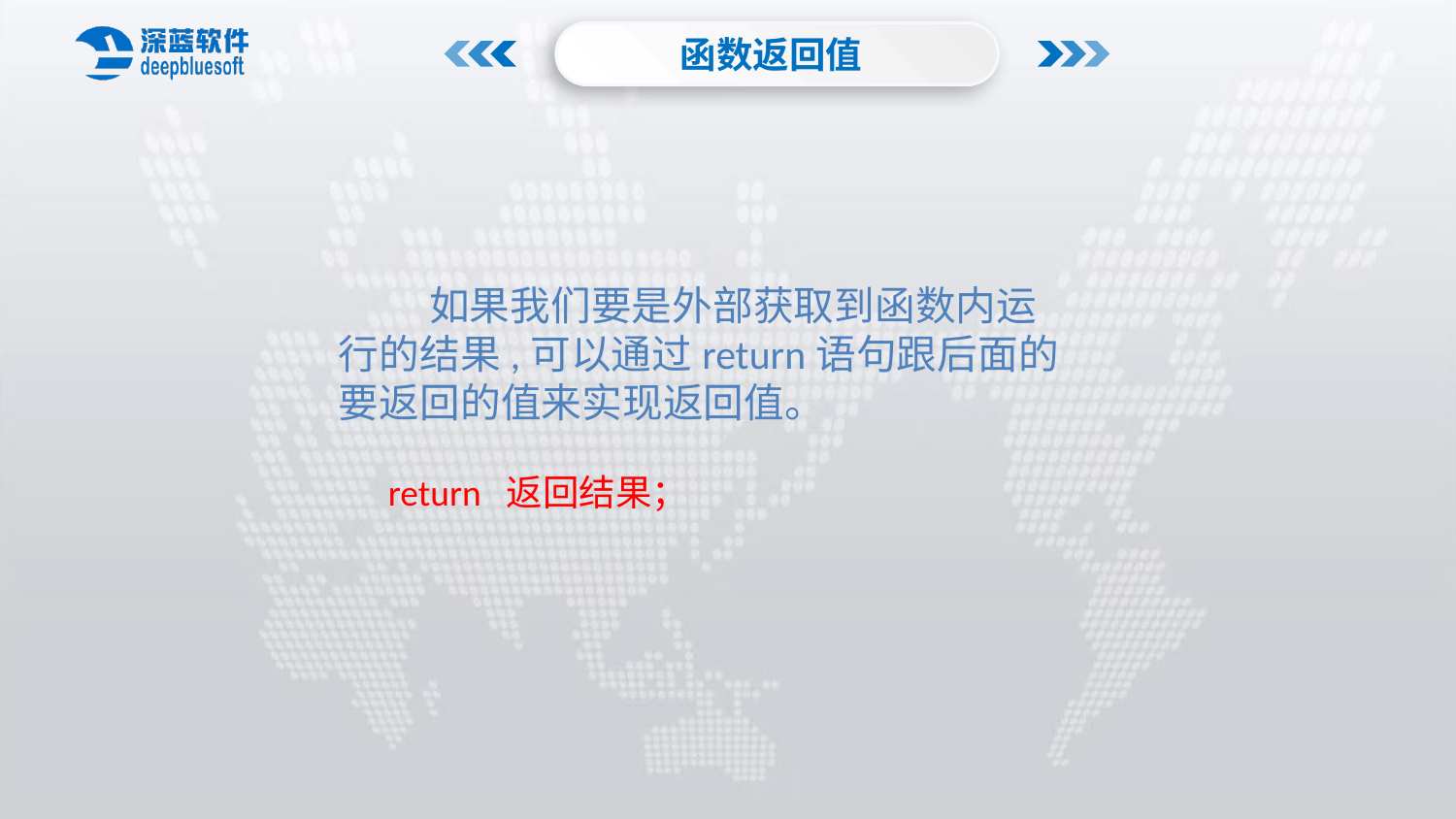

函数返回值

         如果我们要是外部获取到函数内运行的结果,可以通过return语句跟后面的要返回的值来实现返回值。

      return  返回结果；